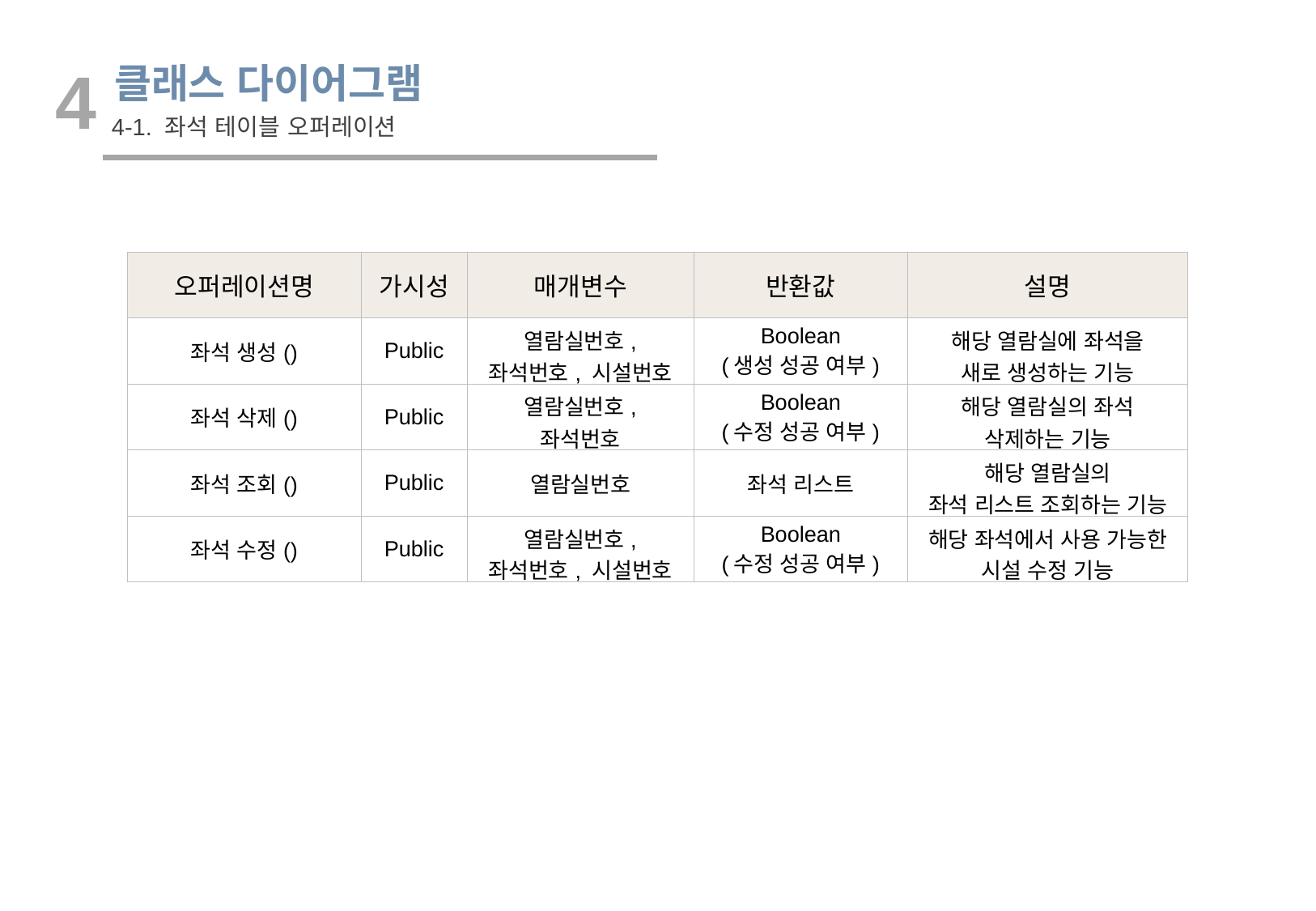

4
클래스 다이어그램
4-1. 좌석 테이블 오퍼레이션
| 오퍼레이션명 | 가시성 | 매개변수 | 반환값 | 설명 |
| --- | --- | --- | --- | --- |
| 좌석 생성() | Public | 열람실번호, 좌석번호, 시설번호 | Boolean (생성 성공 여부) | 해당 열람실에 좌석을 새로 생성하는 기능 |
| 좌석 삭제() | Public | 열람실번호, 좌석번호 | Boolean (수정 성공 여부) | 해당 열람실의 좌석 삭제하는 기능 |
| 좌석 조회() | Public | 열람실번호 | 좌석 리스트 | 해당 열람실의 좌석 리스트 조회하는 기능 |
| 좌석 수정() | Public | 열람실번호, 좌석번호, 시설번호 | Boolean (수정 성공 여부) | 해당 좌석에서 사용 가능한 시설 수정 기능 |